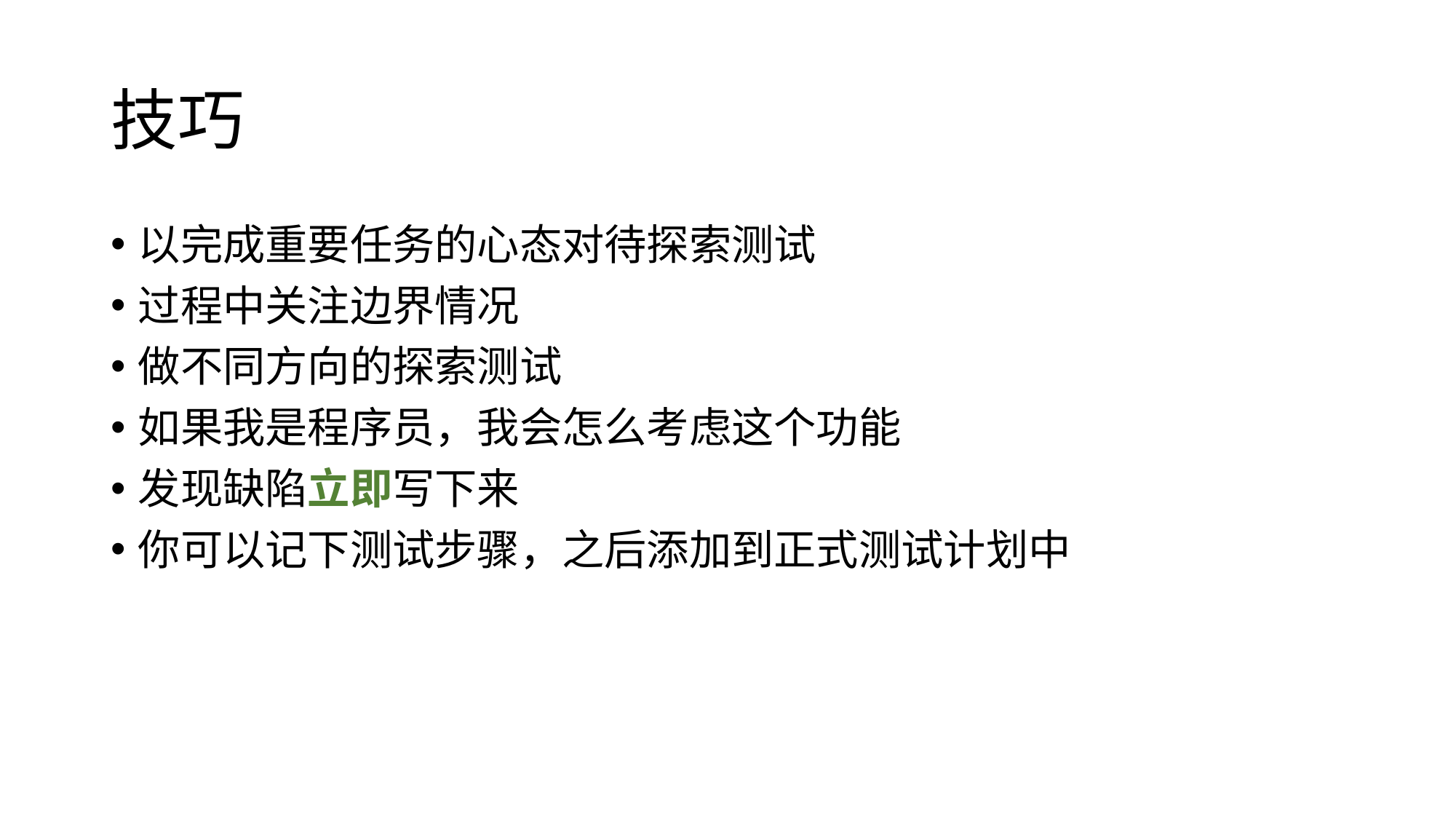

# 技巧
以完成重要任务的心态对待探索测试
过程中关注边界情况
做不同方向的探索测试
如果我是程序员，我会怎么考虑这个功能
发现缺陷立即写下来
你可以记下测试步骤，之后添加到正式测试计划中